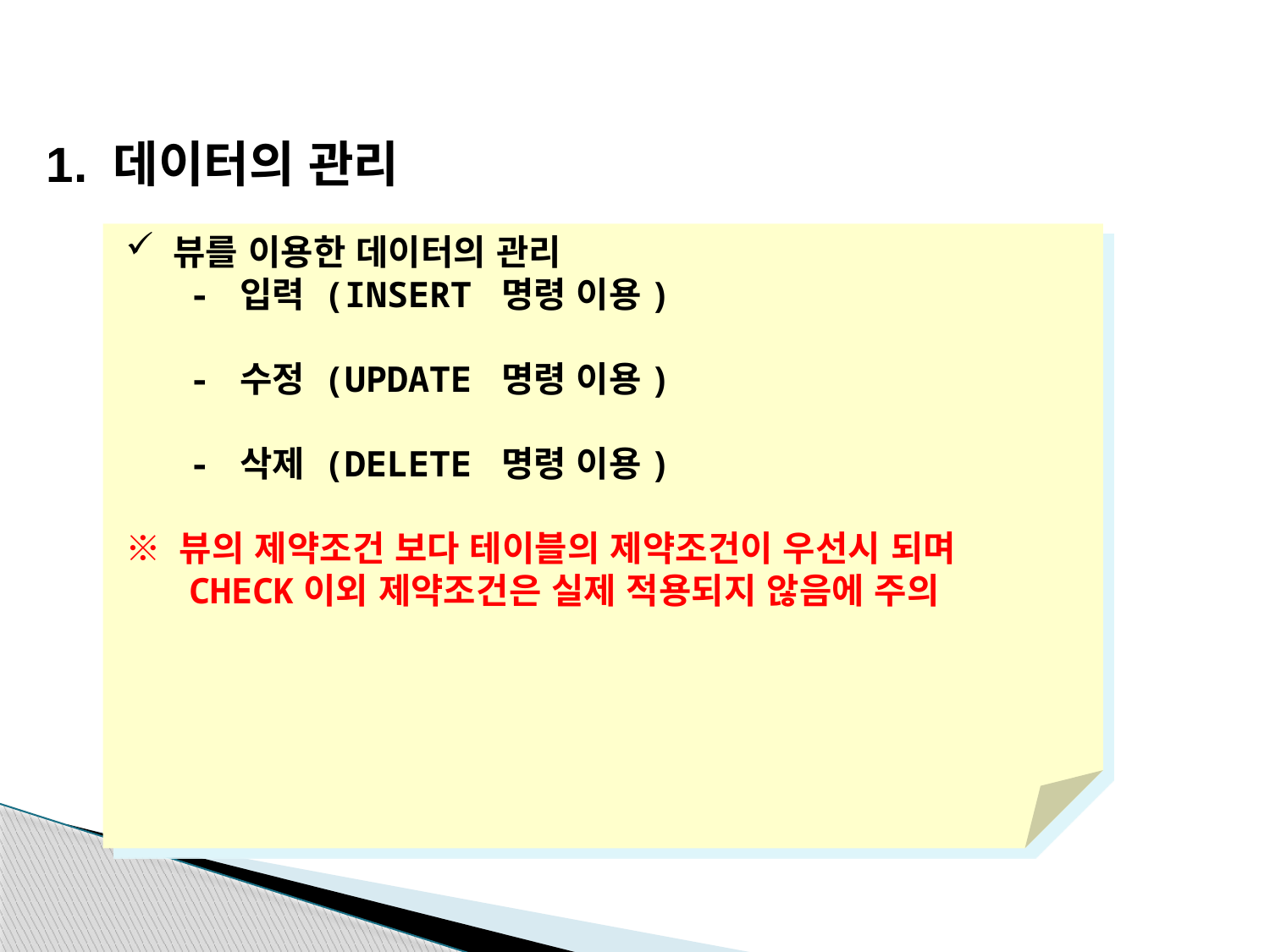

1. 데이터의 관리
뷰를 이용한 데이터의 관리
   - 입력 (INSERT 명령 이용)

   - 수정 (UPDATE 명령 이용)

   - 삭제 (DELETE 명령 이용)

※ 뷰의 제약조건 보다 테이블의 제약조건이 우선시 되며
   CHECK이외 제약조건은 실제 적용되지 않음에 주의